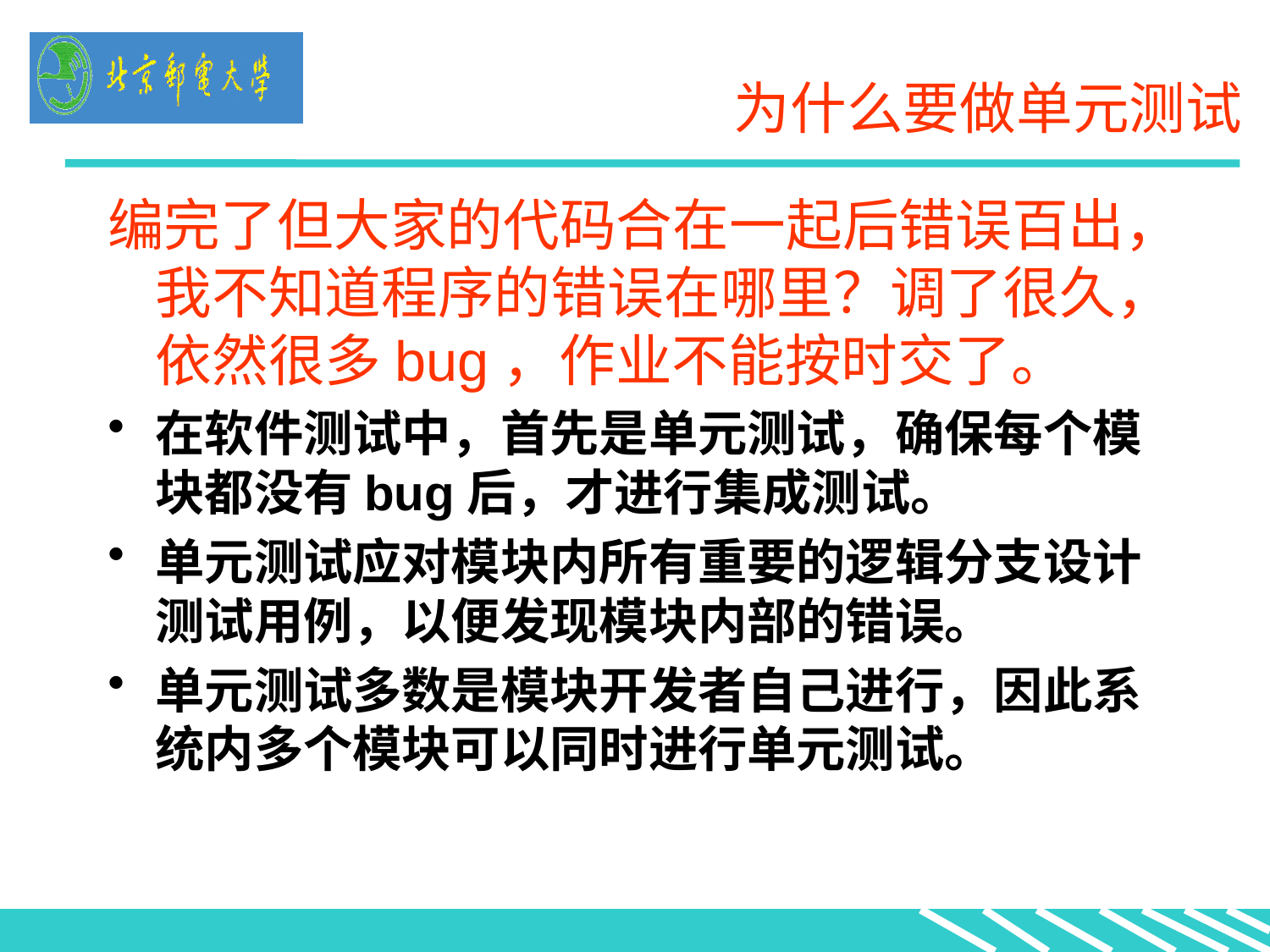

# 为什么要做单元测试
编完了但大家的代码合在一起后错误百出，我不知道程序的错误在哪里？调了很久，依然很多bug，作业不能按时交了。
在软件测试中，首先是单元测试，确保每个模块都没有bug后，才进行集成测试。
单元测试应对模块内所有重要的逻辑分支设计测试用例，以便发现模块内部的错误。
单元测试多数是模块开发者自己进行，因此系统内多个模块可以同时进行单元测试。